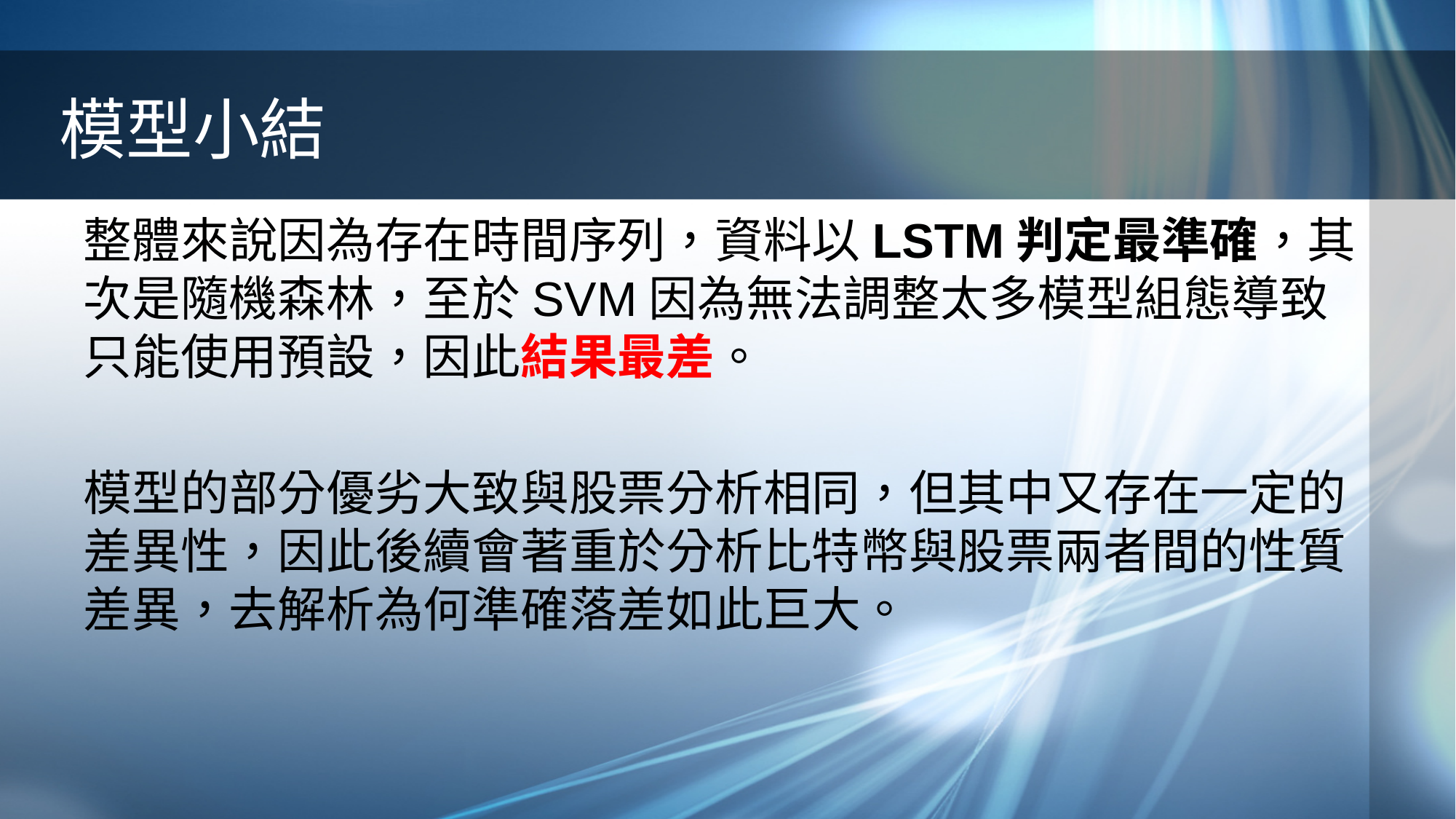

# 模型小結
整體來說因為存在時間序列，資料以LSTM判定最準確，其次是隨機森林，至於SVM因為無法調整太多模型組態導致只能使用預設，因此結果最差。

模型的部分優劣大致與股票分析相同，但其中又存在一定的差異性，因此後續會著重於分析比特幣與股票兩者間的性質差異，去解析為何準確落差如此巨大。